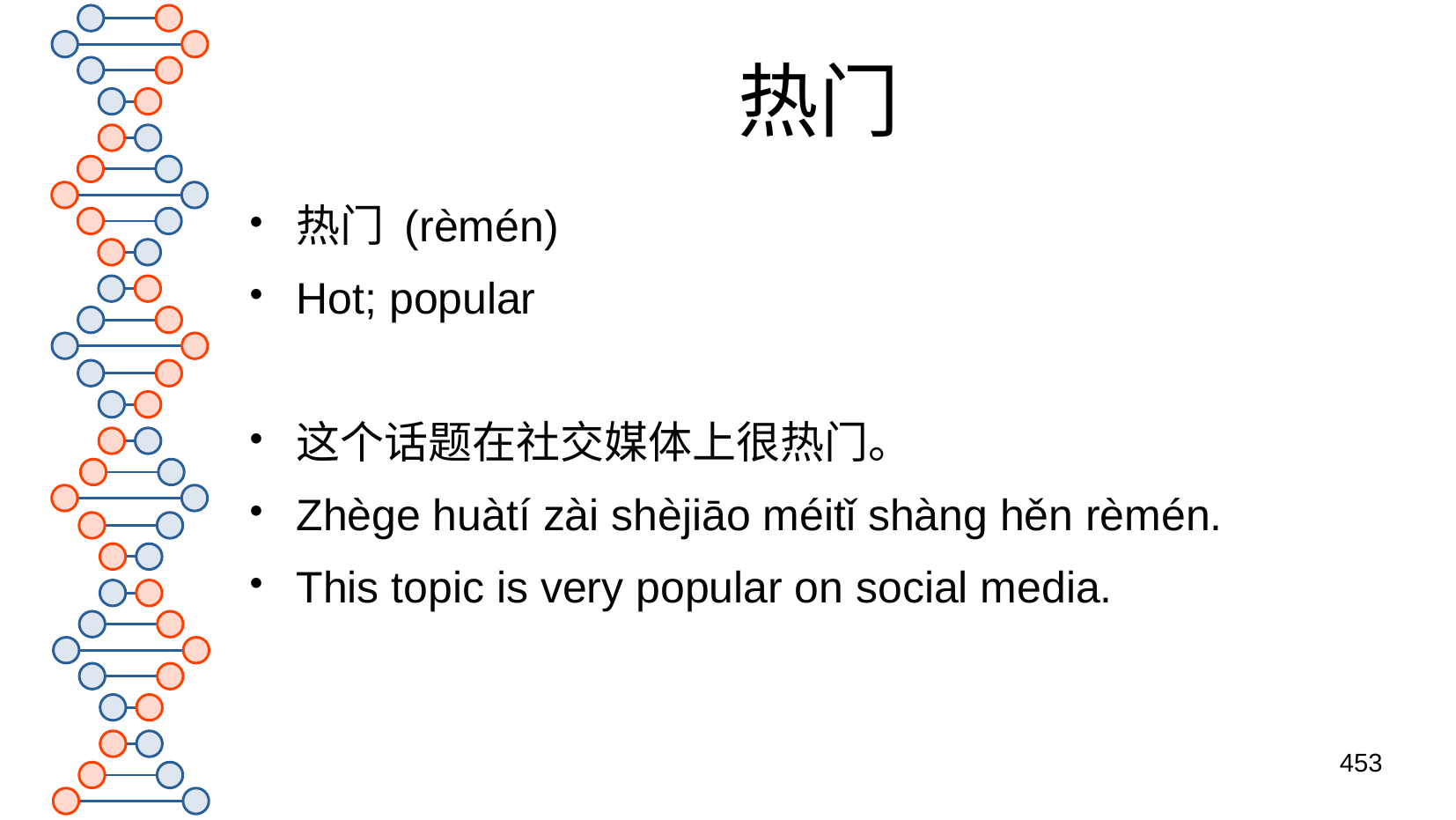

# 热门
热门 (rèmén)
Hot; popular

这个话题在社交媒体上很热门。
Zhège huàtí zài shèjiāo méitǐ shàng hěn rèmén.
This topic is very popular on social media.

453